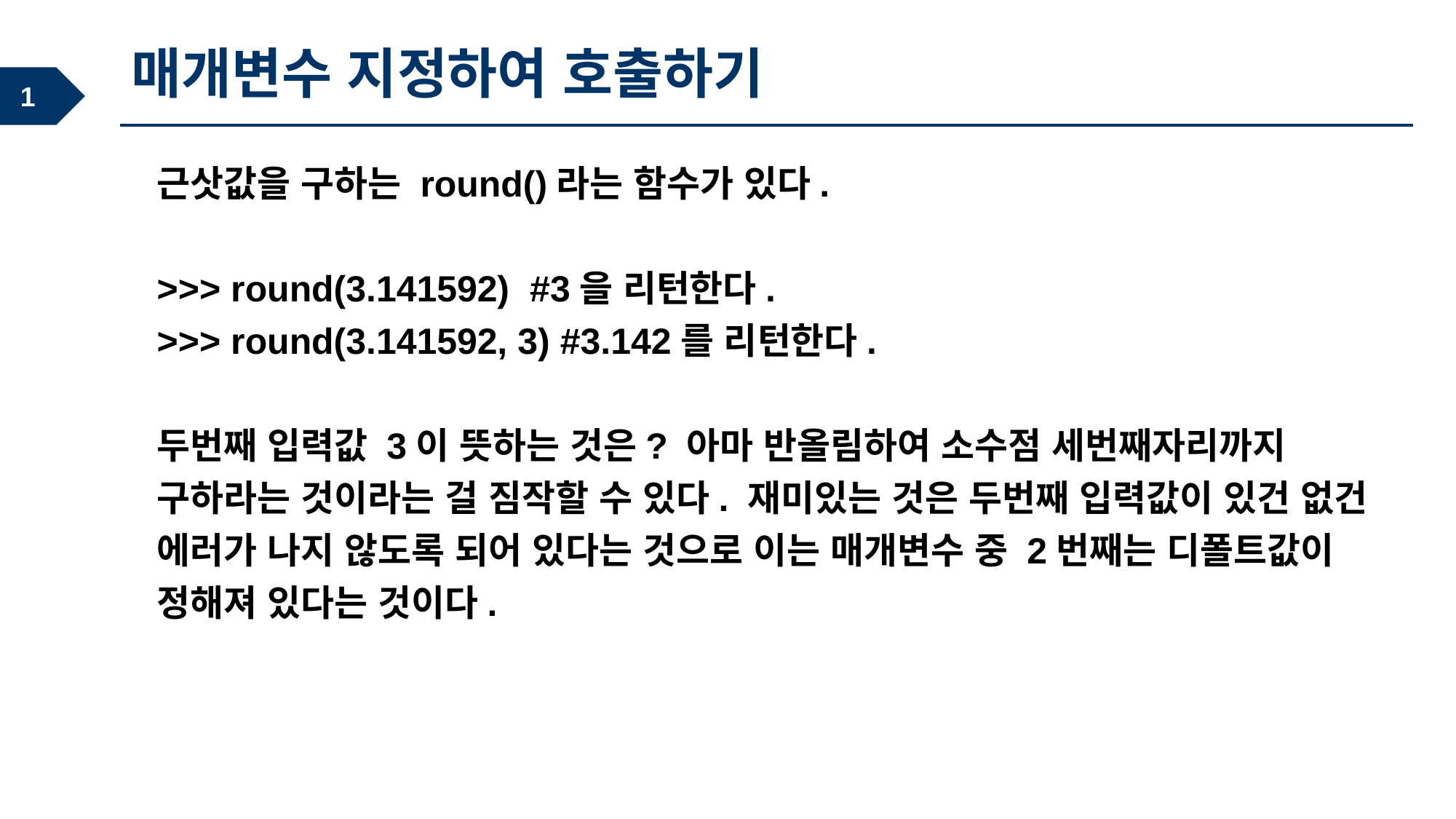

매개변수 지정하여 호출하기
근삿값을 구하는 round()라는 함수가 있다.

>>> round(3.141592)  #3을 리턴한다.
>>> round(3.141592, 3) #3.142를 리턴한다.

두번째 입력값 3이 뜻하는 것은? 아마 반올림하여 소수점 세번째자리까지 구하라는 것이라는 걸 짐작할 수 있다. 재미있는 것은 두번째 입력값이 있건 없건 에러가 나지 않도록 되어 있다는 것으로 이는 매개변수 중 2번째는 디폴트값이 정해져 있다는 것이다.